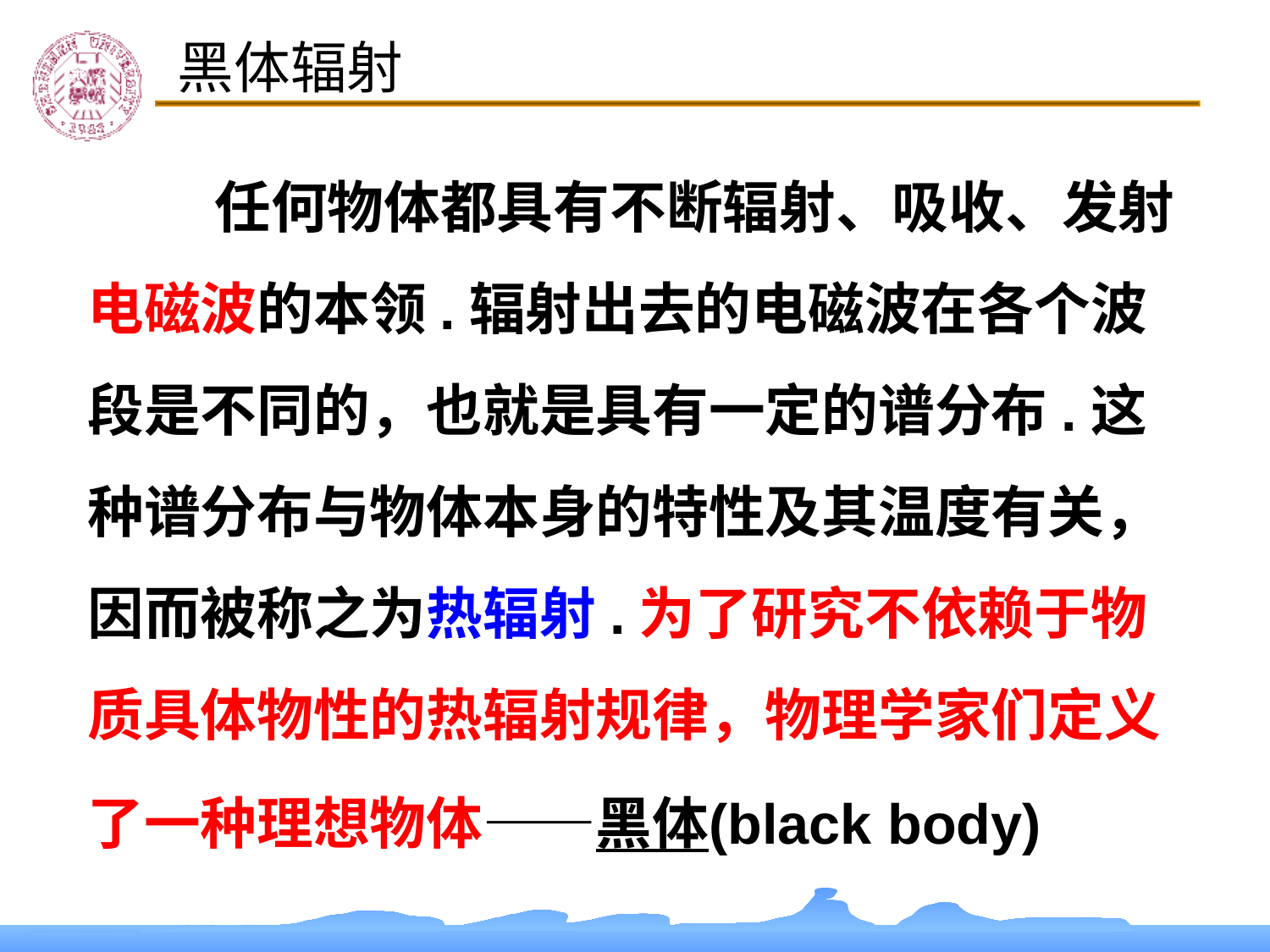

黑体辐射
	任何物体都具有不断辐射、吸收、发射电磁波的本领.辐射出去的电磁波在各个波段是不同的，也就是具有一定的谱分布.这种谱分布与物体本身的特性及其温度有关，因而被称之为热辐射.为了研究不依赖于物质具体物性的热辐射规律，物理学家们定义了一种理想物体——黑体(black body)